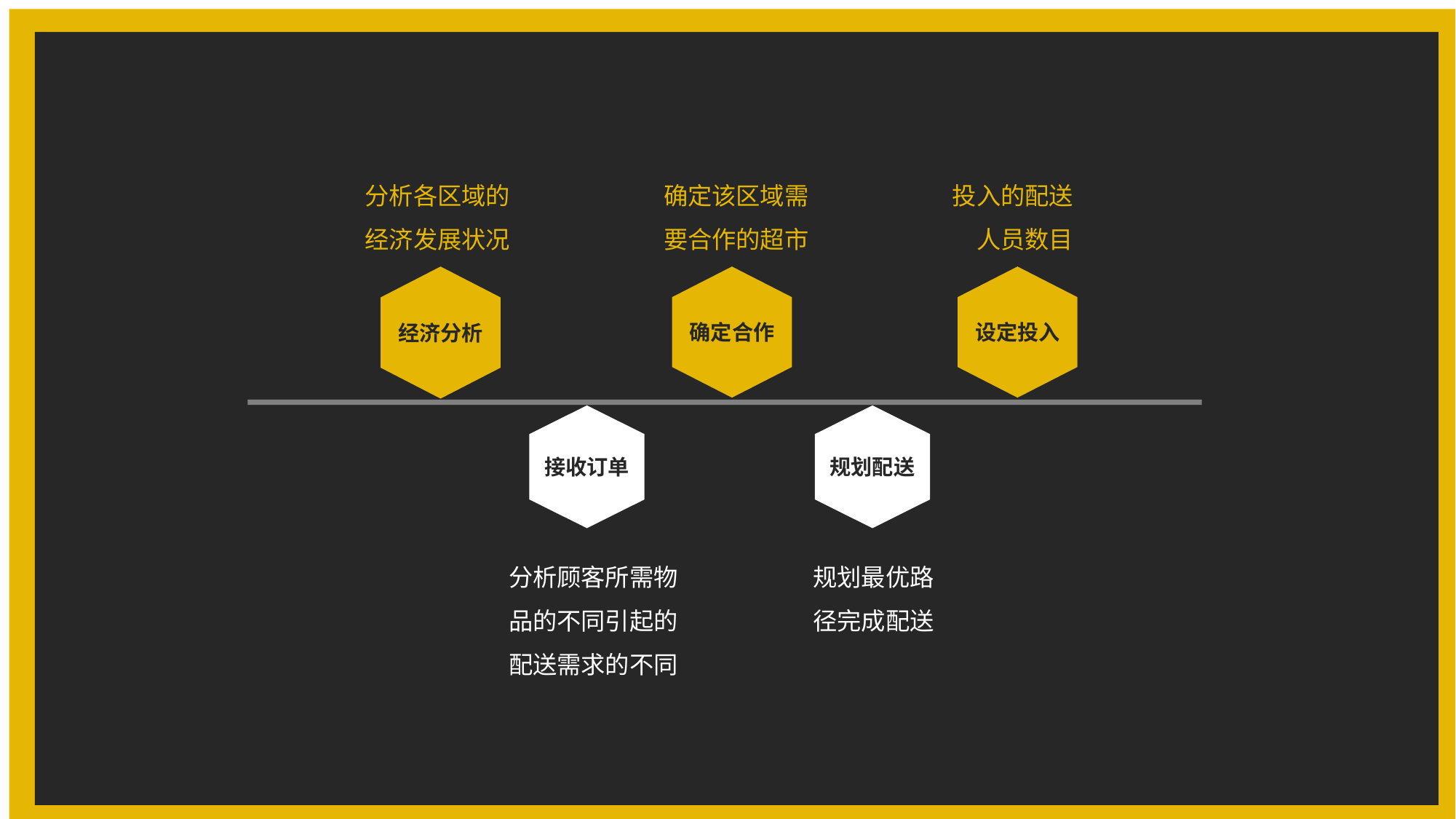

分析各区域的经济发展状况

确定该区域需要合作的超市
投入的配送人员数目
经济分析
确定合作
设定投入

规划配送
接收订单
分析顾客所需物品的不同引起的配送需求的不同
规划最优路径完成配送